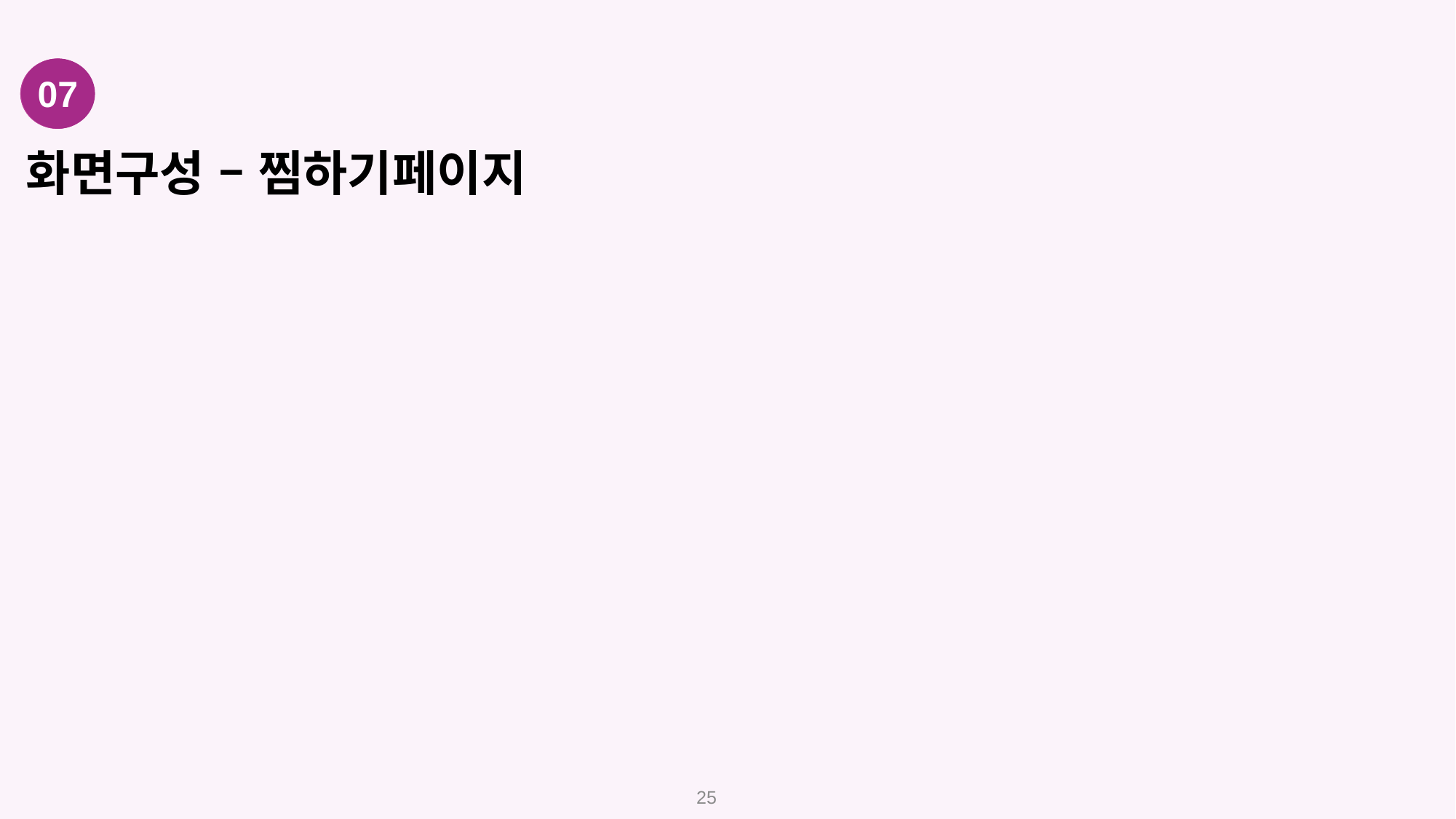

# 화면구성 – 찜하기페이지

07

05

06

03
25